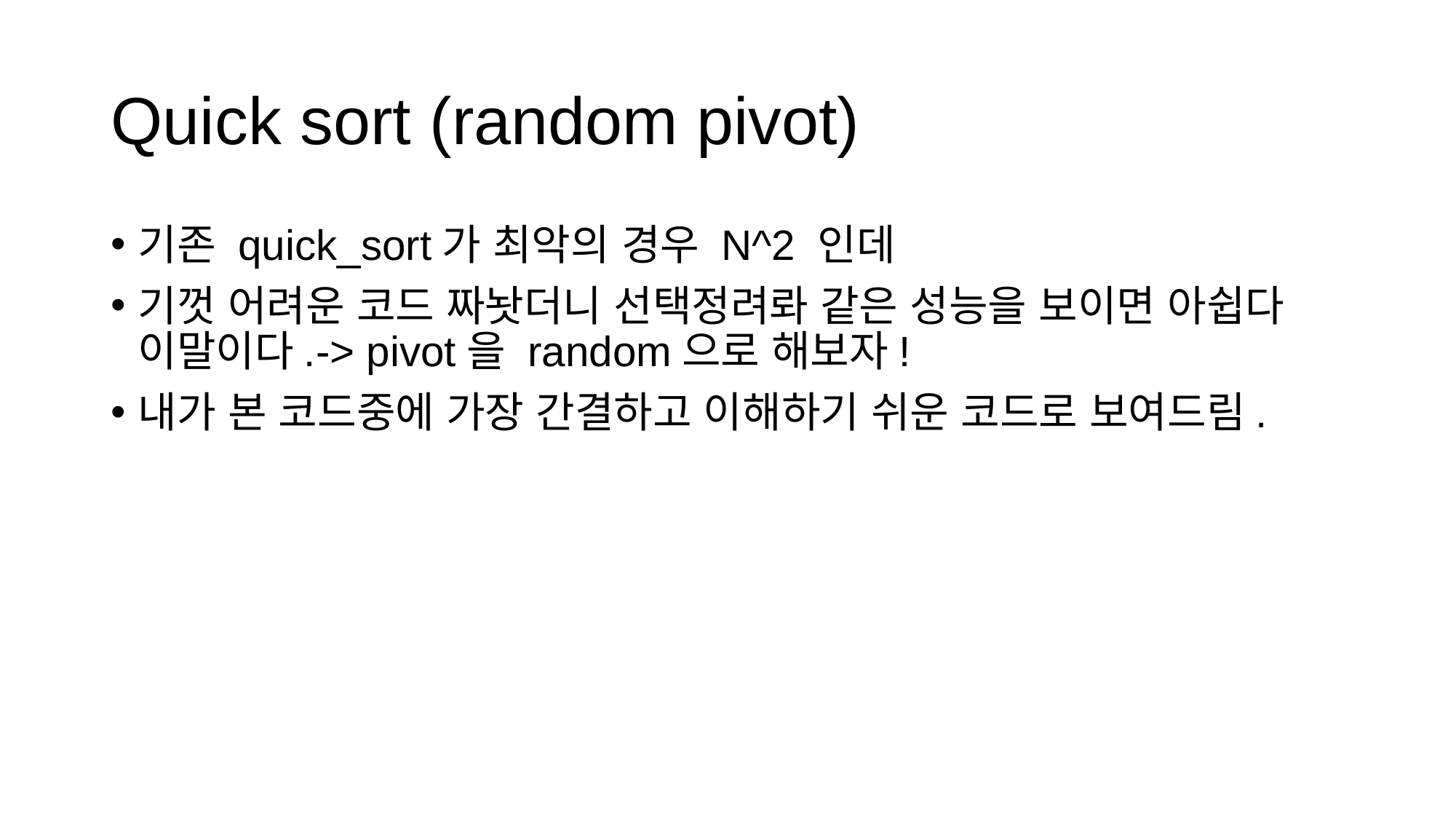

# Quick sort (random pivot)
기존 quick_sort가 최악의 경우 N^2 인데
기껏 어려운 코드 짜놧더니 선택정려롸 같은 성능을 보이면 아쉽다 이말이다.-> pivot을 random으로 해보자!
내가 본 코드중에 가장 간결하고 이해하기 쉬운 코드로 보여드림.